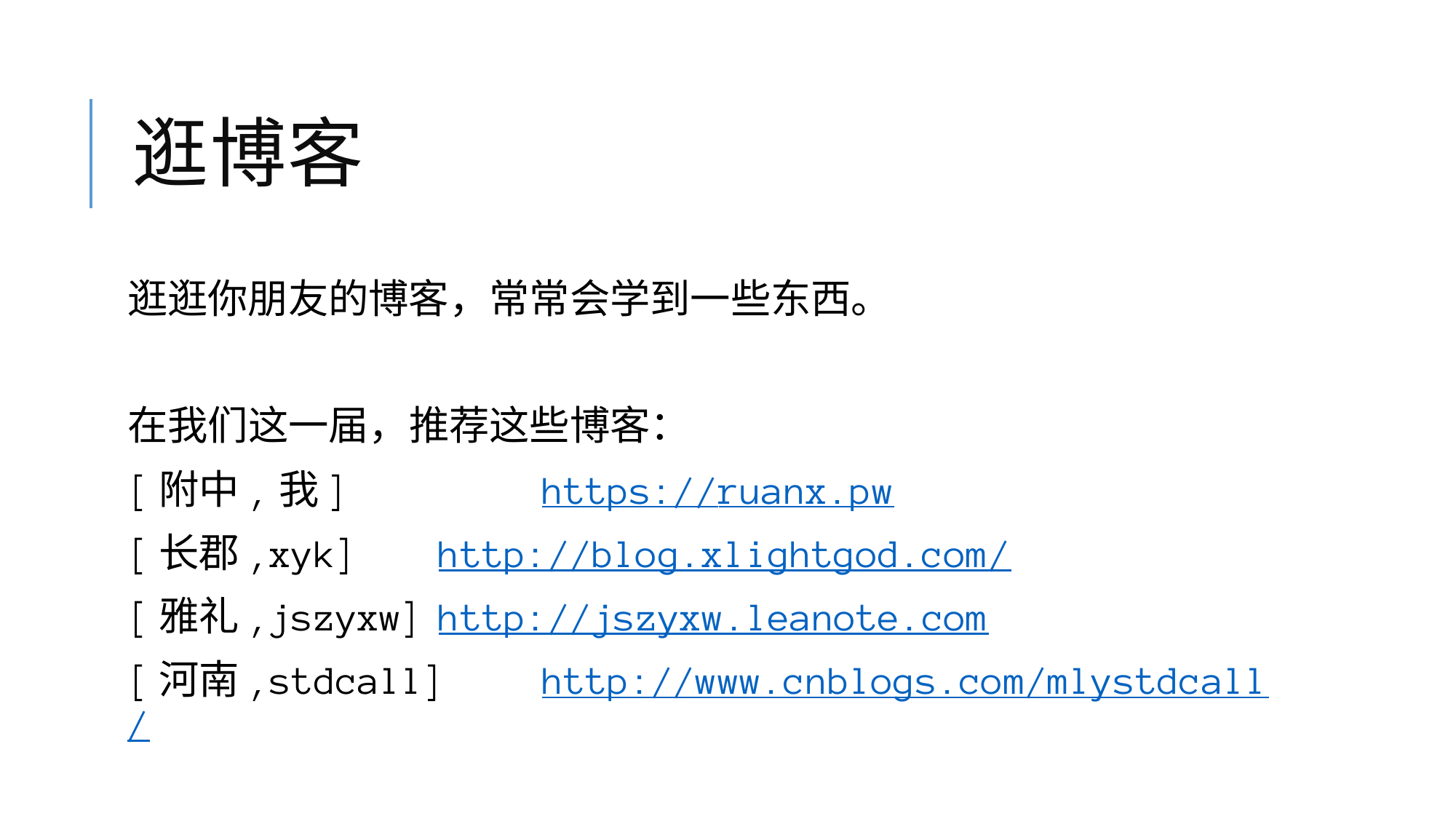

# 逛博客
逛逛你朋友的博客，常常会学到一些东西。

在我们这一届，推荐这些博客：
[附中,我]		https://ruanx.pw
[长郡,xyk] 	http://blog.xlightgod.com/
[雅礼,jszyxw]	http://jszyxw.leanote.com
[河南,stdcall]	http://www.cnblogs.com/mlystdcall/